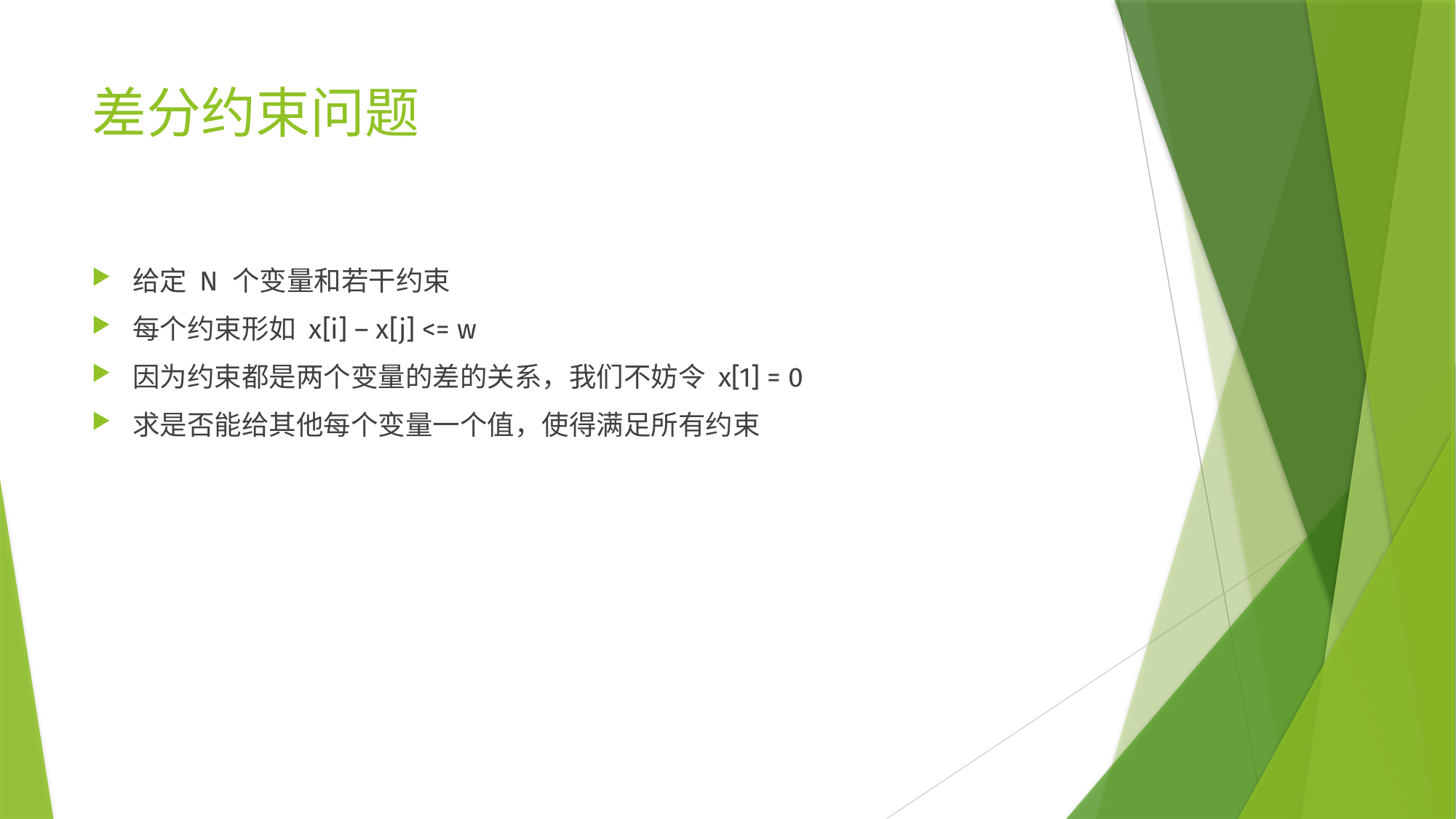

# 差分约束问题
给定 N 个变量和若干约束
每个约束形如 x[i] – x[j] <= w
因为约束都是两个变量的差的关系，我们不妨令 x[1] = 0
求是否能给其他每个变量一个值，使得满足所有约束